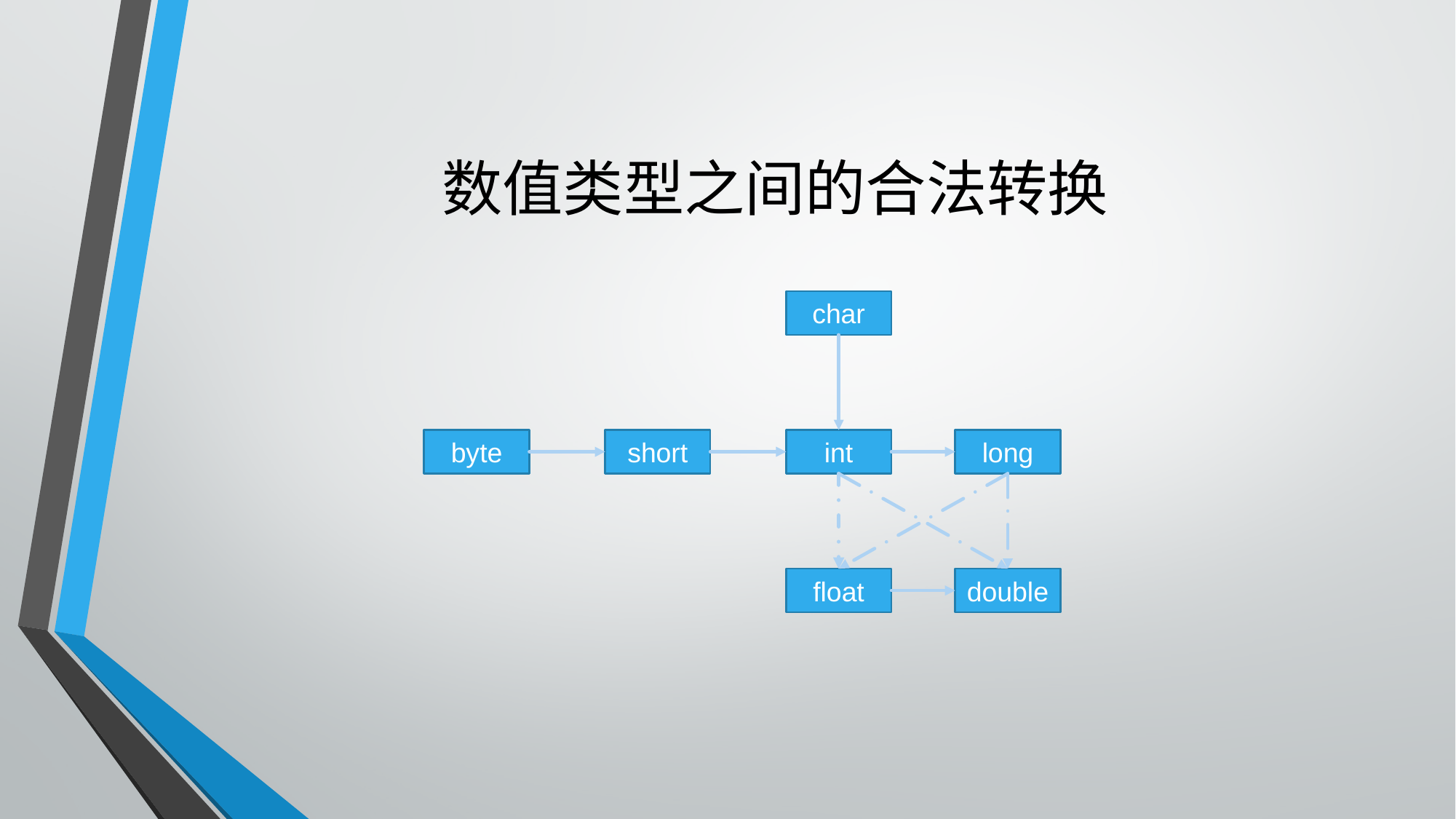

# 数值类型之间的合法转换
char
int
byte
short
long
float
double